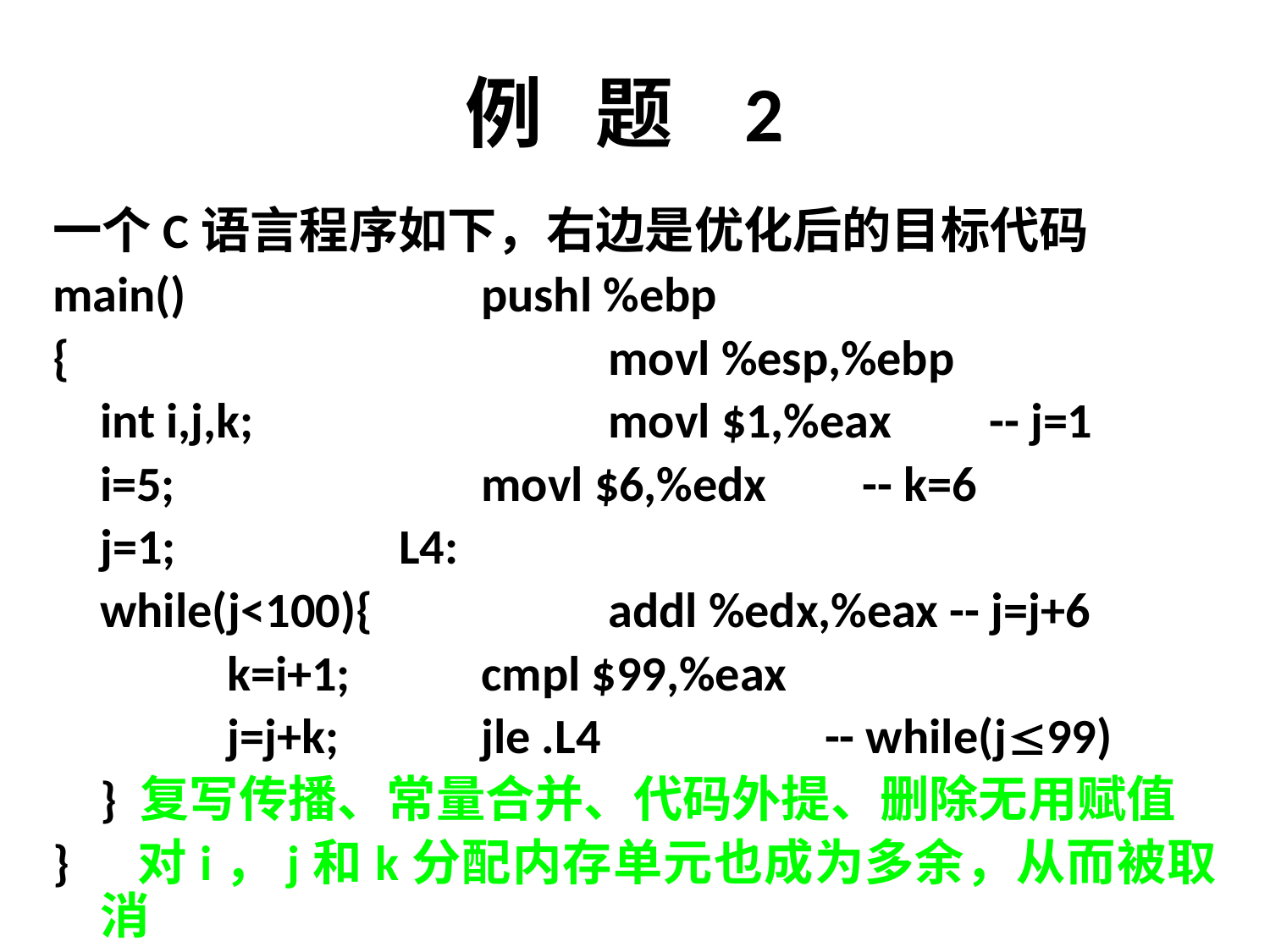

# 例   题   2
一个C语言程序如下，右边是优化后的目标代码
main()			pushl %ebp
{					movl %esp,%ebp
	int i,j,k;			movl $1,%eax 	-- j=1
	i=5;			movl $6,%edx	-- k=6
	j=1;		    L4:
	while(j<100){		addl %edx,%eax -- j=j+6
		k=i+1;		cmpl $99,%eax
		j=j+k;		jle .L4 	        -- while(j≤99)
	} 复写传播、常量合并、代码外提、删除无用赋值
}	  对i，j和k分配内存单元也成为多余，从而被取消